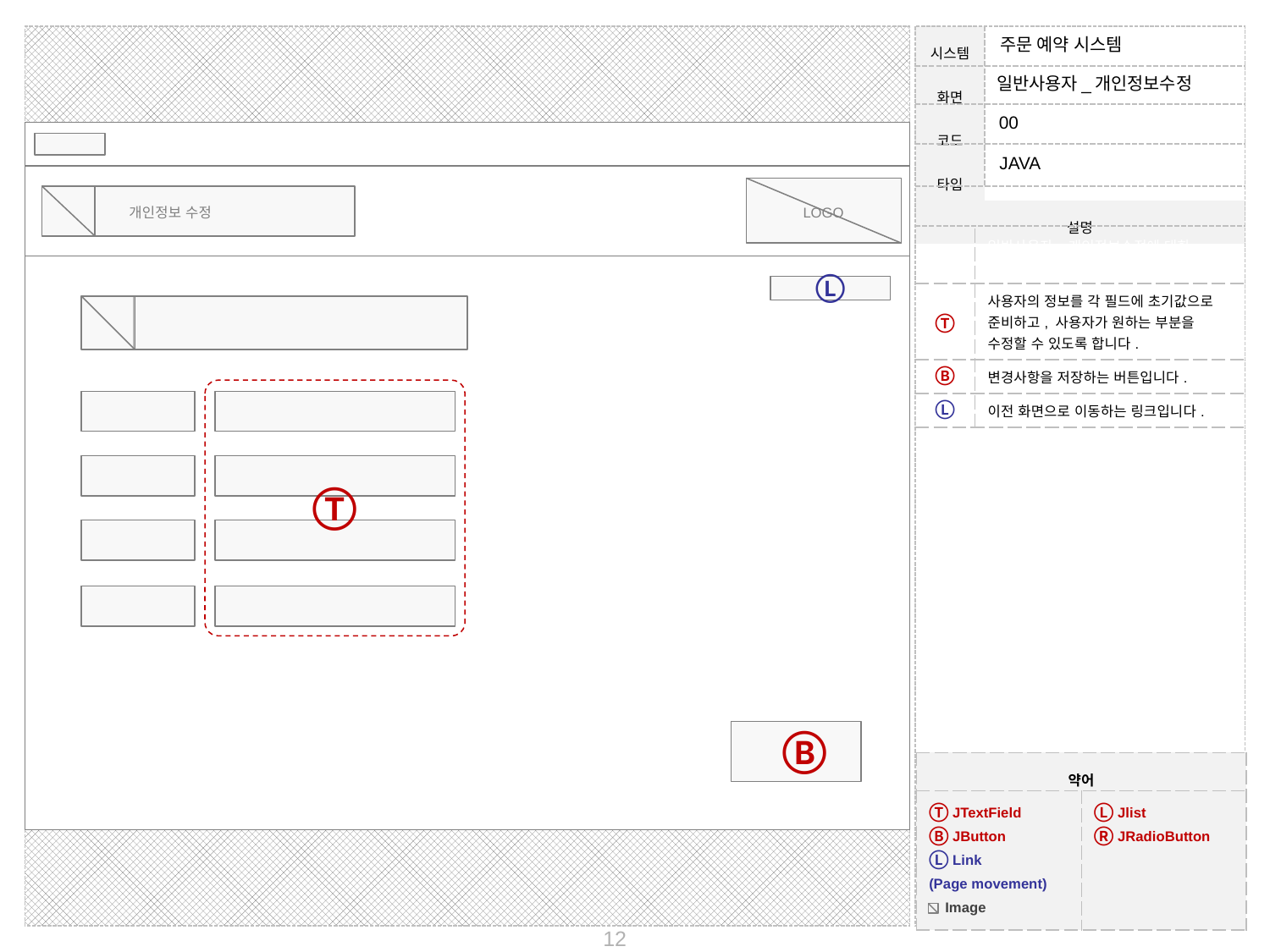

주문 예약 시스템
일반사용자_개인정보수정
00
JAVA
개인정보 수정
LOGO
|  | 일반사용자\_개인정보수정에 대한 화면입니다. |
| --- | --- |
| Ⓣ | 사용자의 정보를 각 필드에 초기값으로 준비하고, 사용자가 원하는 부분을 수정할 수 있도록 합니다. |
| Ⓑ | 변경사항을 저장하는 버튼입니다. |
| Ⓛ | 이전 화면으로 이동하는 링크입니다. |

Ⓣ

Ⓑ
| 약어 |  |
| --- | --- |
| Ⓣ JTextField Ⓑ JButton Ⓛ Link (Page movement) Image | Ⓛ Jlist Ⓡ JRadioButton |

12